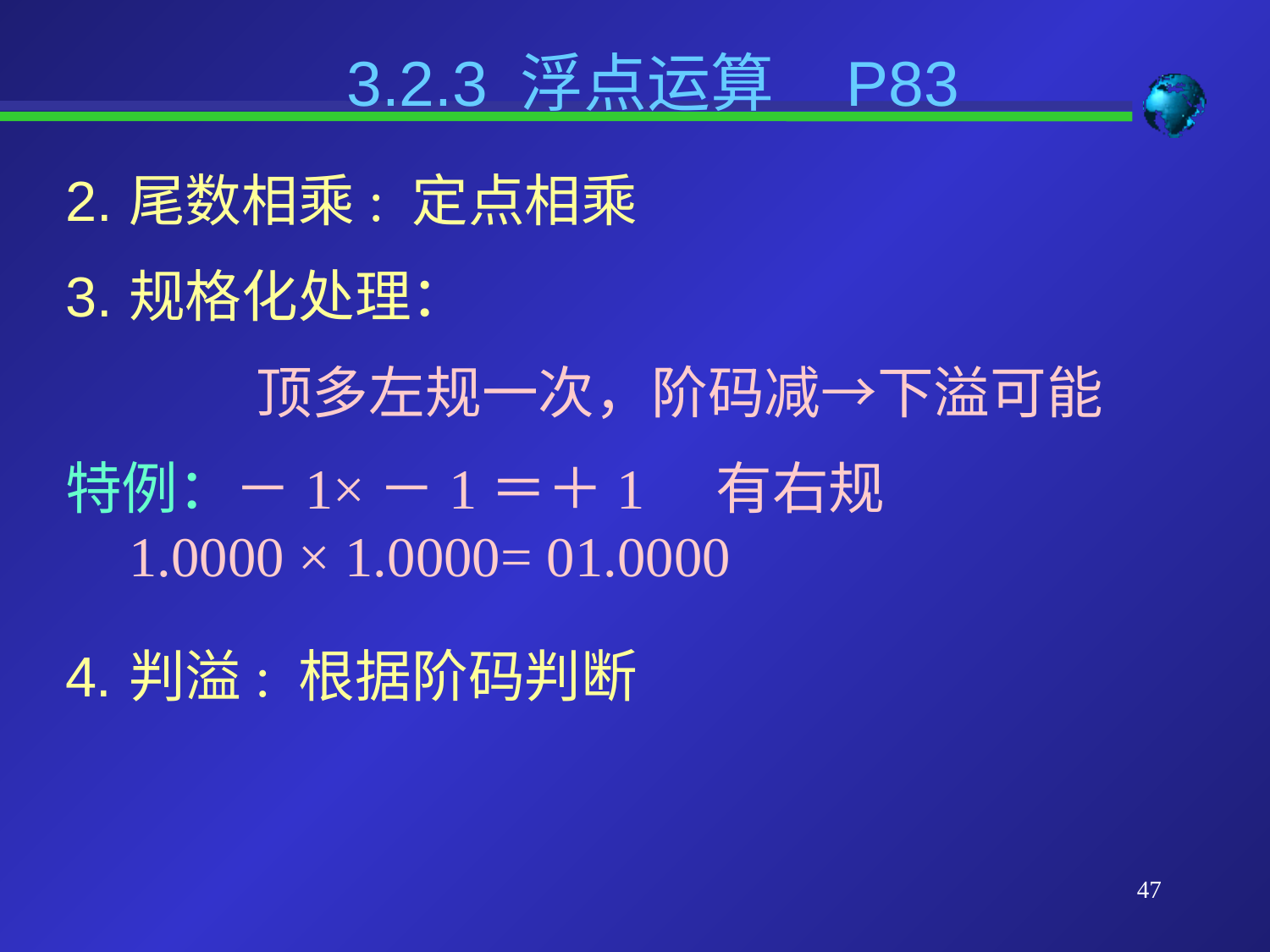

3.2.3 浮点运算    P83
尾数相乘: 定点相乘
规格化处理：
		顶多左规一次，阶码减→下溢可能
特例：－1×－1＝＋1    有右规
1.0000 × 1.0000= 01.0000
判溢: 根据阶码判断
47